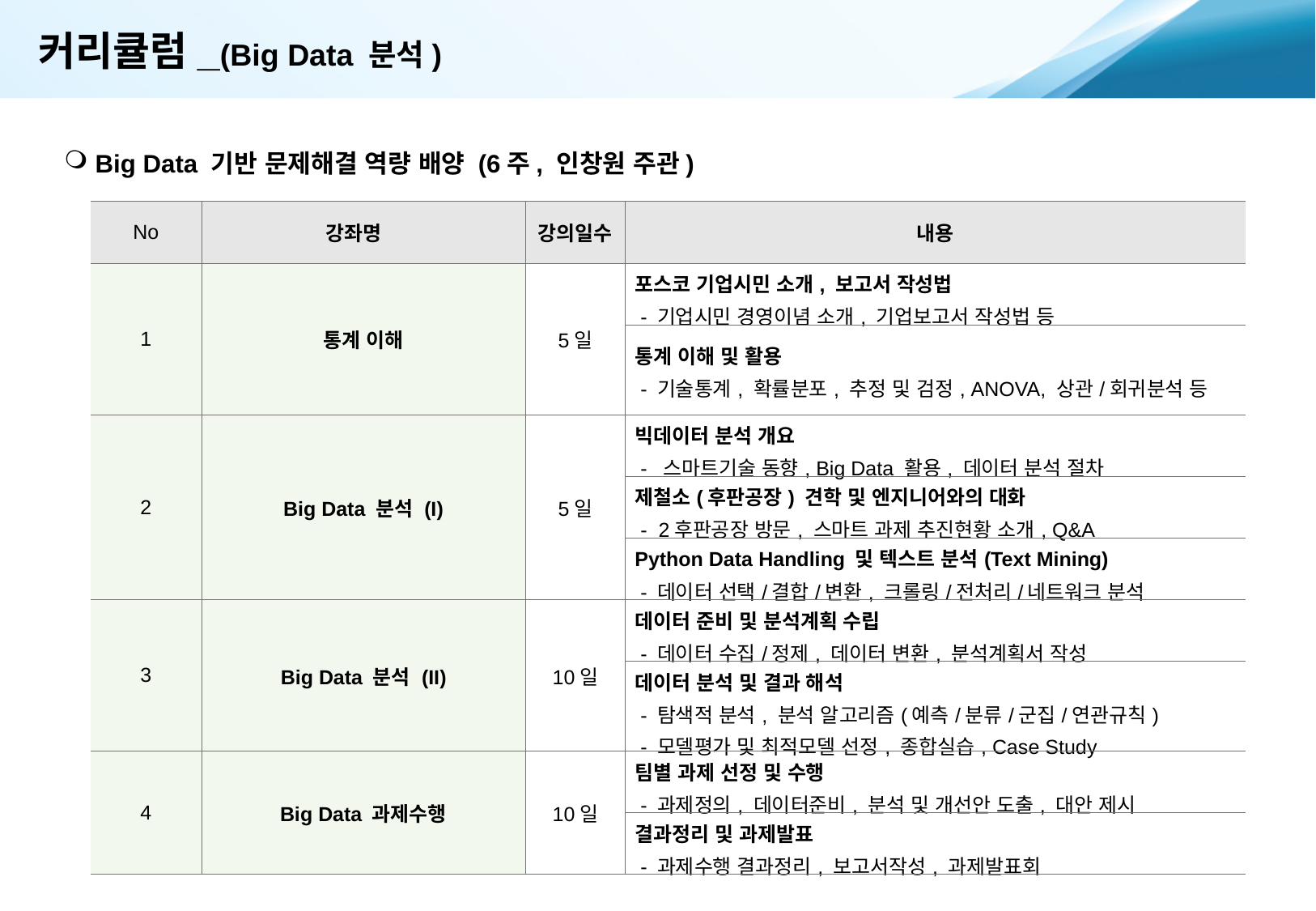

커리큘럼_(Big Data 분석)
 Big Data 기반 문제해결 역량 배양 (6주, 인창원 주관)
| No | 강좌명 | 강의일수 | 내용 |
| --- | --- | --- | --- |
| 1 | 통계 이해 | 5일 | 포스코 기업시민 소개, 보고서 작성법 - 기업시민 경영이념 소개, 기업보고서 작성법 등 |
|  |  |  | 통계 이해 및 활용 - 기술통계, 확률분포, 추정 및 검정, ANOVA, 상관/회귀분석 등 |
| 2 | Big Data 분석 (I) | 5일 | 빅데이터 분석 개요 - 스마트기술 동향, Big Data 활용, 데이터 분석 절차 |
|  |  |  | 제철소(후판공장) 견학 및 엔지니어와의 대화 - 2후판공장 방문, 스마트 과제 추진현황 소개, Q&A |
|  |  |  | Python Data Handling 및 텍스트 분석(Text Mining) - 데이터 선택/결합/변환, 크롤링/전처리/네트워크 분석 |
| 3 | Big Data 분석 (II) | 10일 | 데이터 준비 및 분석계획 수립 - 데이터 수집/정제, 데이터 변환, 분석계획서 작성 |
|  |  |  | 데이터 분석 및 결과 해석 - 탐색적 분석, 분석 알고리즘(예측/분류/군집/연관규칙) - 모델평가 및 최적모델 선정, 종합실습, Case Study |
| 4 | Big Data 과제수행 | 10일 | 팀별 과제 선정 및 수행 - 과제정의, 데이터준비, 분석 및 개선안 도출, 대안 제시 |
|  |  |  | 결과정리 및 과제발표 - 과제수행 결과정리, 보고서작성, 과제발표회 |